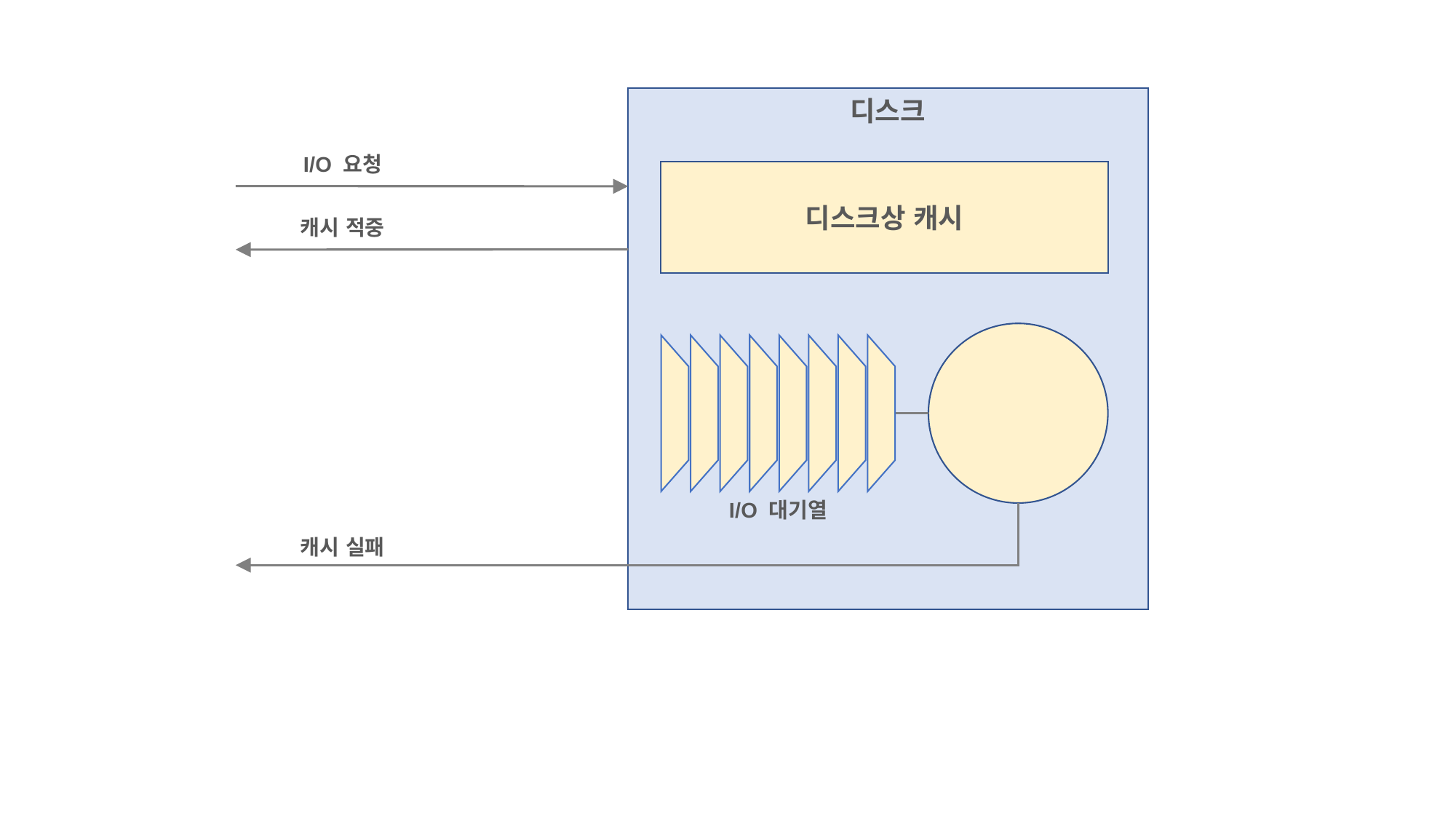

디스크
I/O 요청
디스크상 캐시
캐시 적중

I/O 대기열
캐시 실패